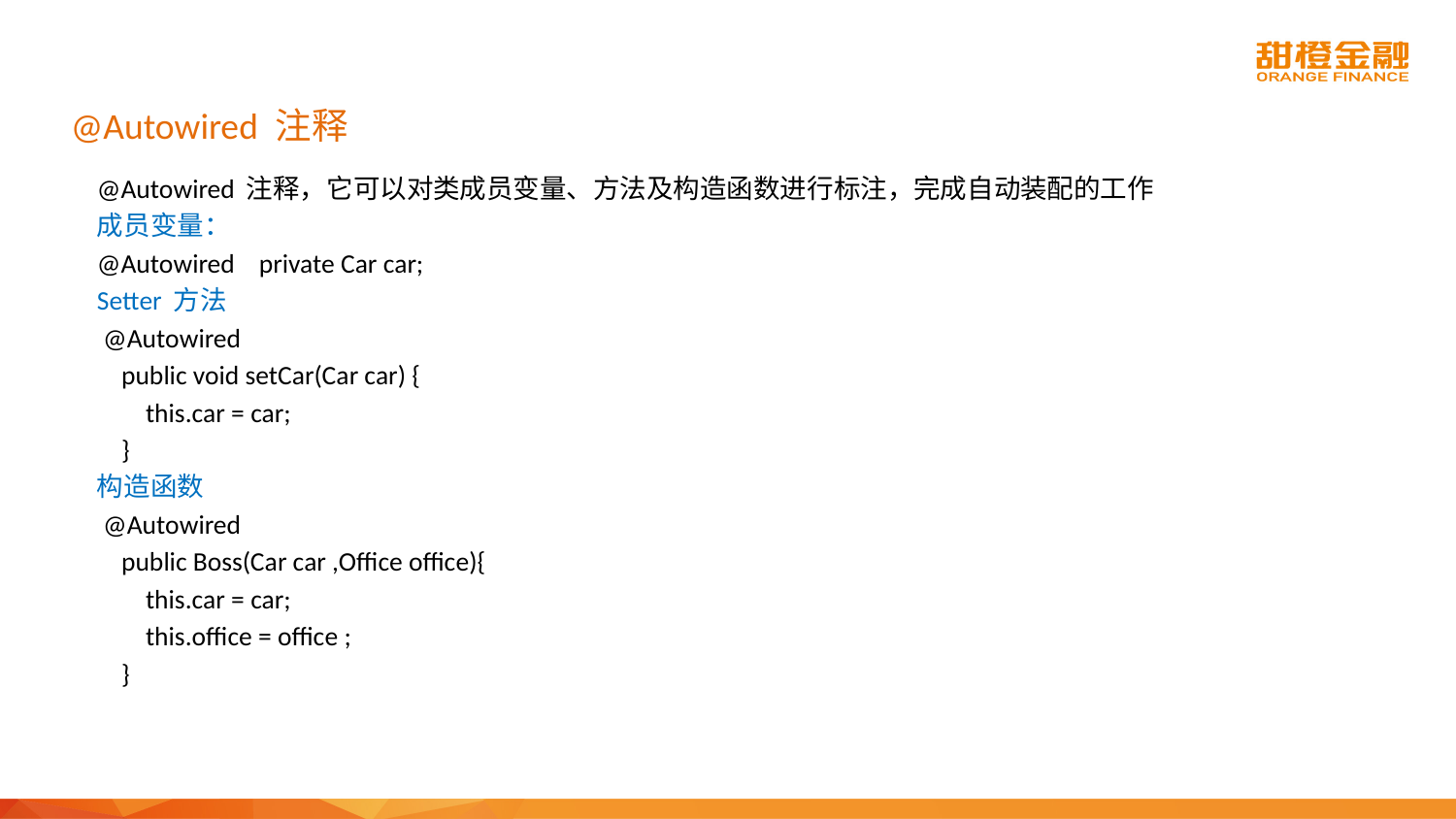

@Autowired 注释
@Autowired 注释，它可以对类成员变量、方法及构造函数进行标注，完成自动装配的工作
成员变量：
@Autowired    private Car car;
Setter 方法
 @Autowired
    public void setCar(Car car) {
        this.car = car;
    }
构造函数
 @Autowired
    public Boss(Car car ,Office office){
        this.car = car;
        this.office = office ;
    }